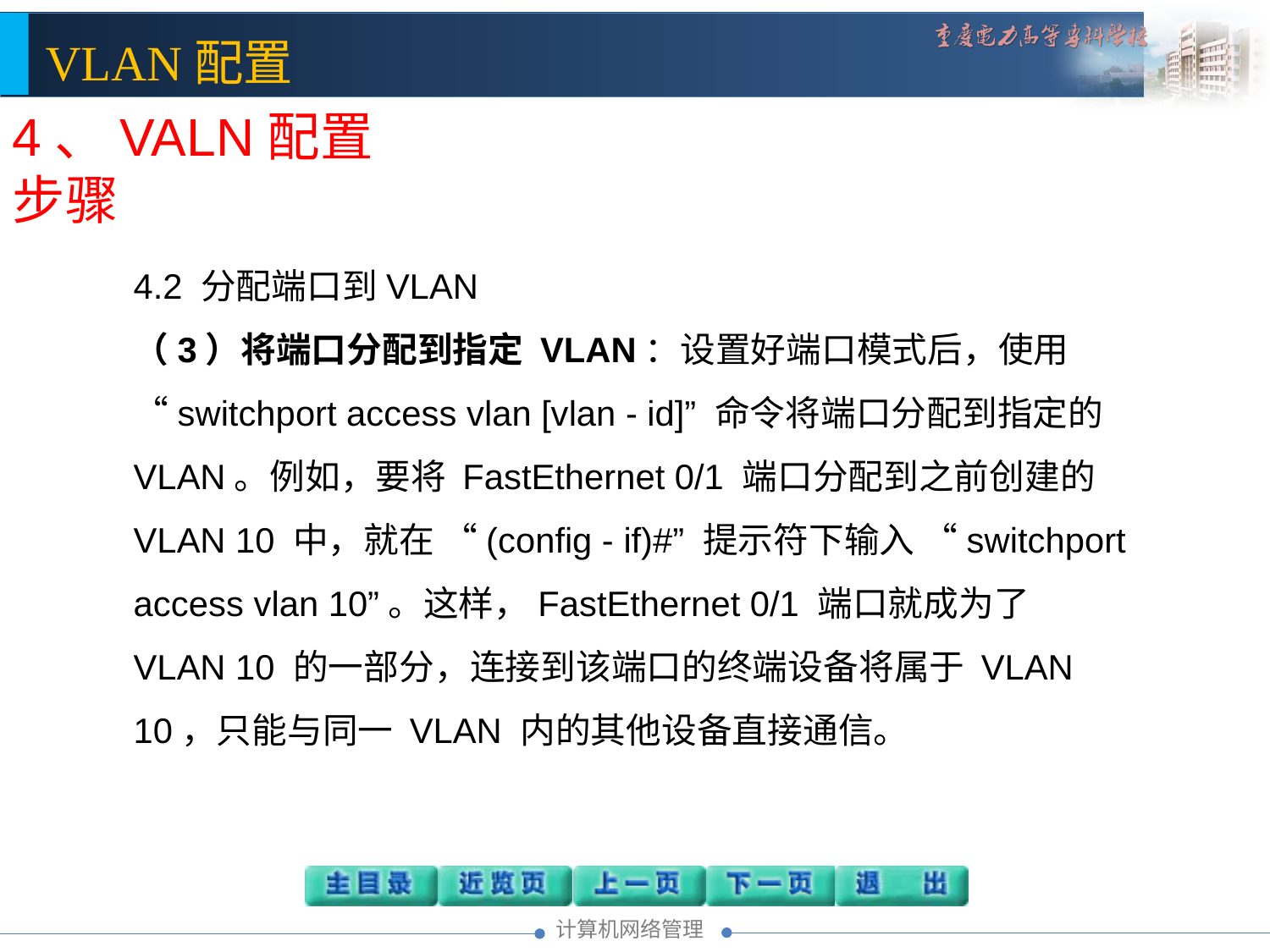

4、VALN配置步骤
4.2 分配端口到VLAN
（3）将端口分配到指定 VLAN：设置好端口模式后，使用 “switchport access vlan [vlan - id]” 命令将端口分配到指定的 VLAN。例如，要将 FastEthernet 0/1 端口分配到之前创建的 VLAN 10 中，就在 “(config - if)#” 提示符下输入 “switchport access vlan 10”。这样，FastEthernet 0/1 端口就成为了 VLAN 10 的一部分，连接到该端口的终端设备将属于 VLAN 10，只能与同一 VLAN 内的其他设备直接通信。